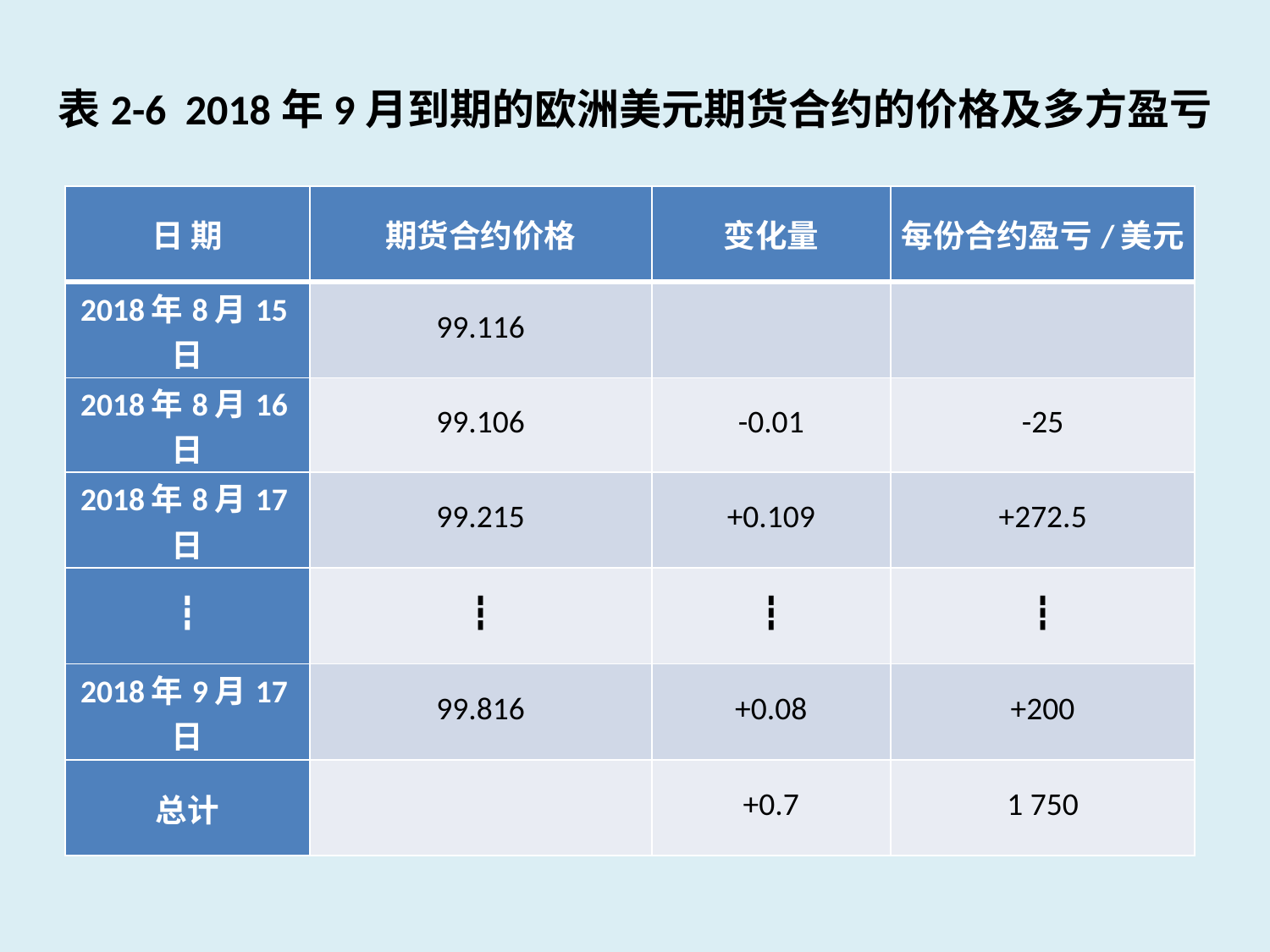

表2-6  2018年9月到期的欧洲美元期货合约的价格及多方盈亏
| 日 期 | 期货合约价格 | 变化量 | 每份合约盈亏/美元 |
| --- | --- | --- | --- |
| 2018年8月15日 | 99.116 |  |  |
| 2018年8月16日 | 99.106 | -0.01 | -25 |
| 2018年8月17日 | 99.215 | +0.109 | +272.5 |
| ┇ | ┇ | ┇ | ┇ |
| 2018年9月17日 | 99.816 | +0.08 | +200 |
| 总计 |  | +0.7 | 1 750 |